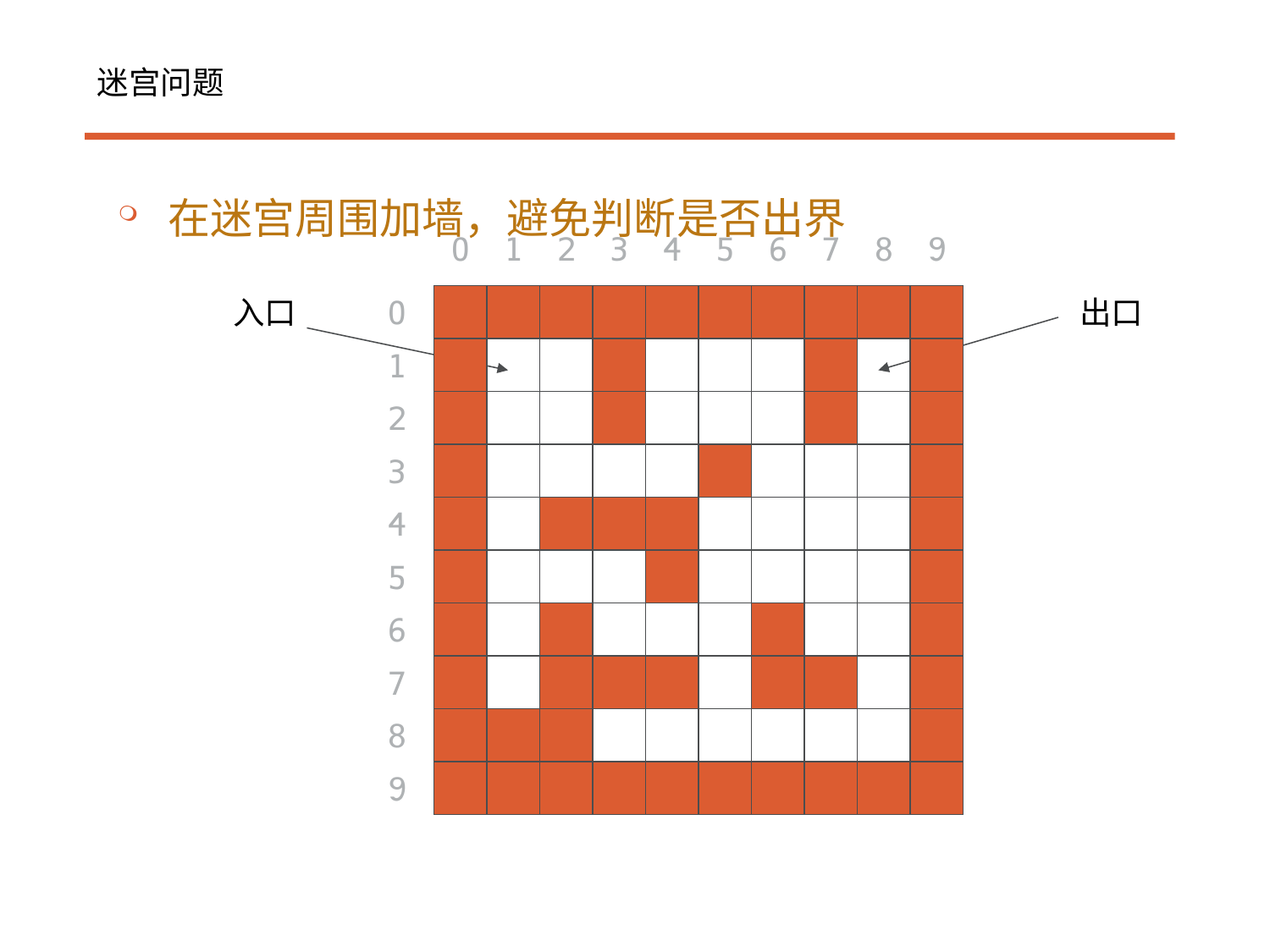

#
迷宫问题

在迷宫周围加墙，避免判断是否出界
0
1
2
3
4
5
6
7
8
9
入口
0

出口

1

2

3

4

5

6

7

8

9

9